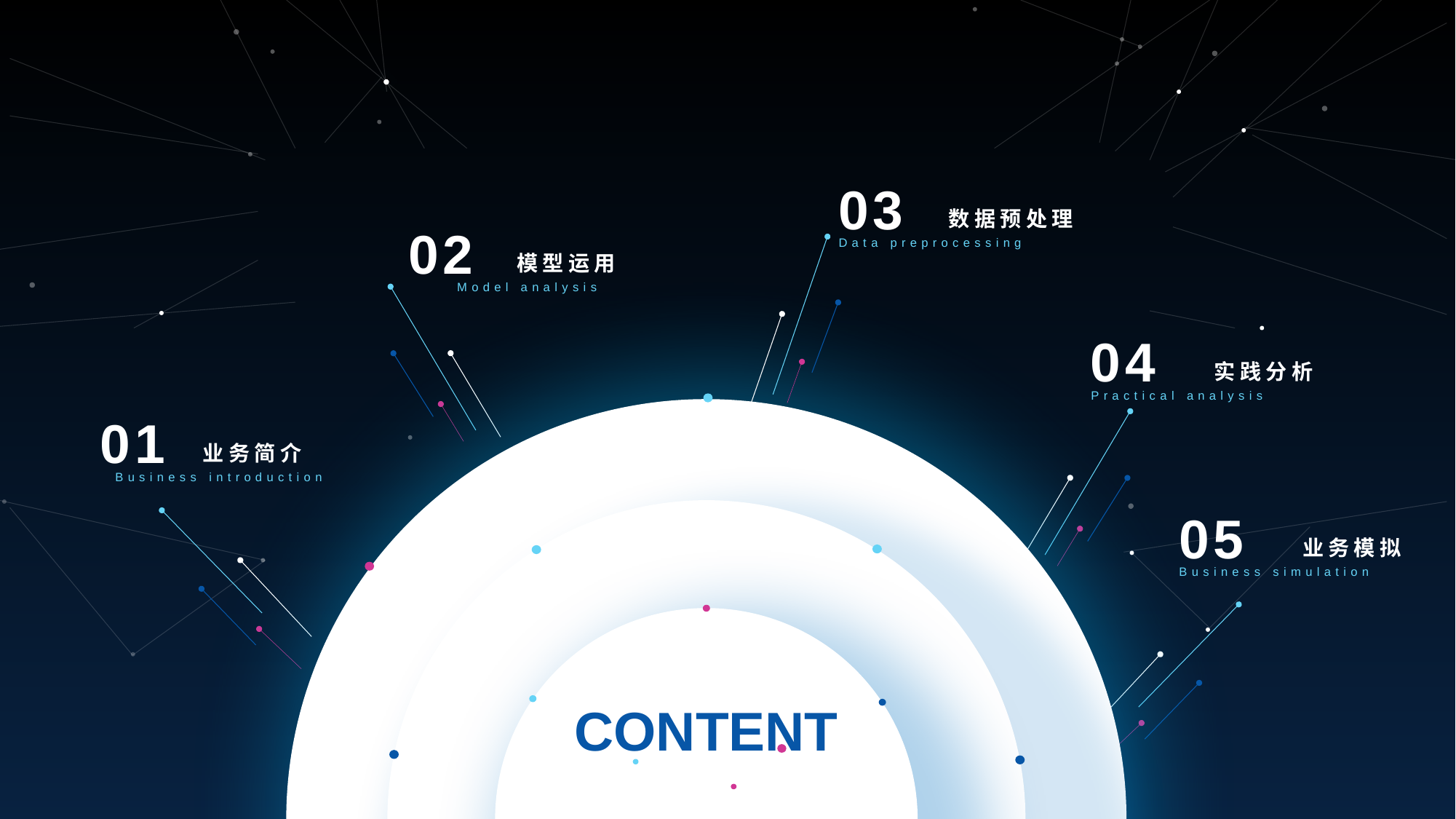

03
数据预处理
Data preprocessing
02
模型运用
Model analysis
04
实践分析
Practical analysis

01
业务简介
Business introduction
05
业务模拟
Business simulation

CONTENT